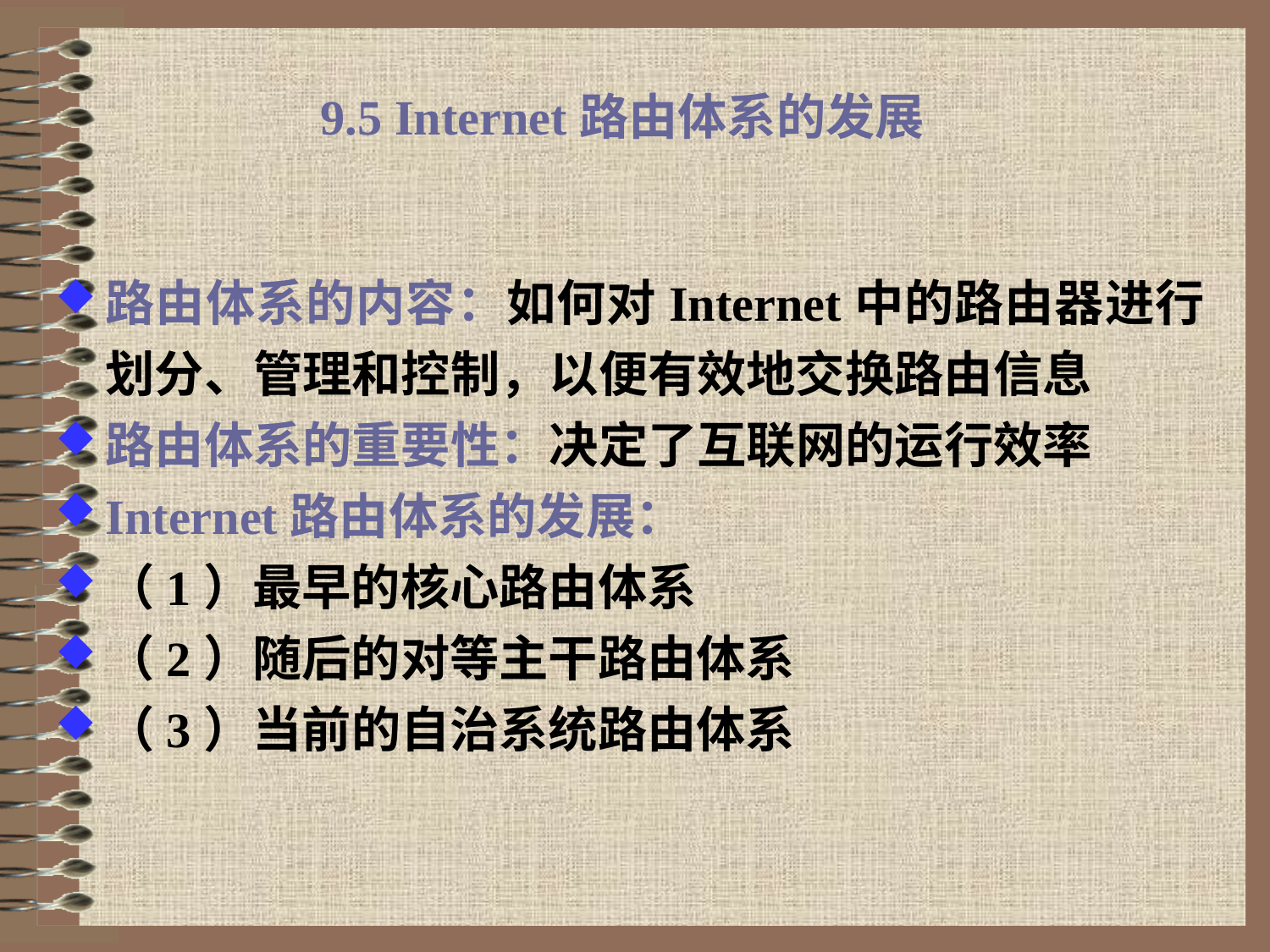

# 9.5 Internet路由体系的发展
路由体系的内容：如何对Internet中的路由器进行划分、管理和控制，以便有效地交换路由信息
路由体系的重要性：决定了互联网的运行效率
Internet路由体系的发展：
（1）最早的核心路由体系
（2）随后的对等主干路由体系
（3）当前的自治系统路由体系